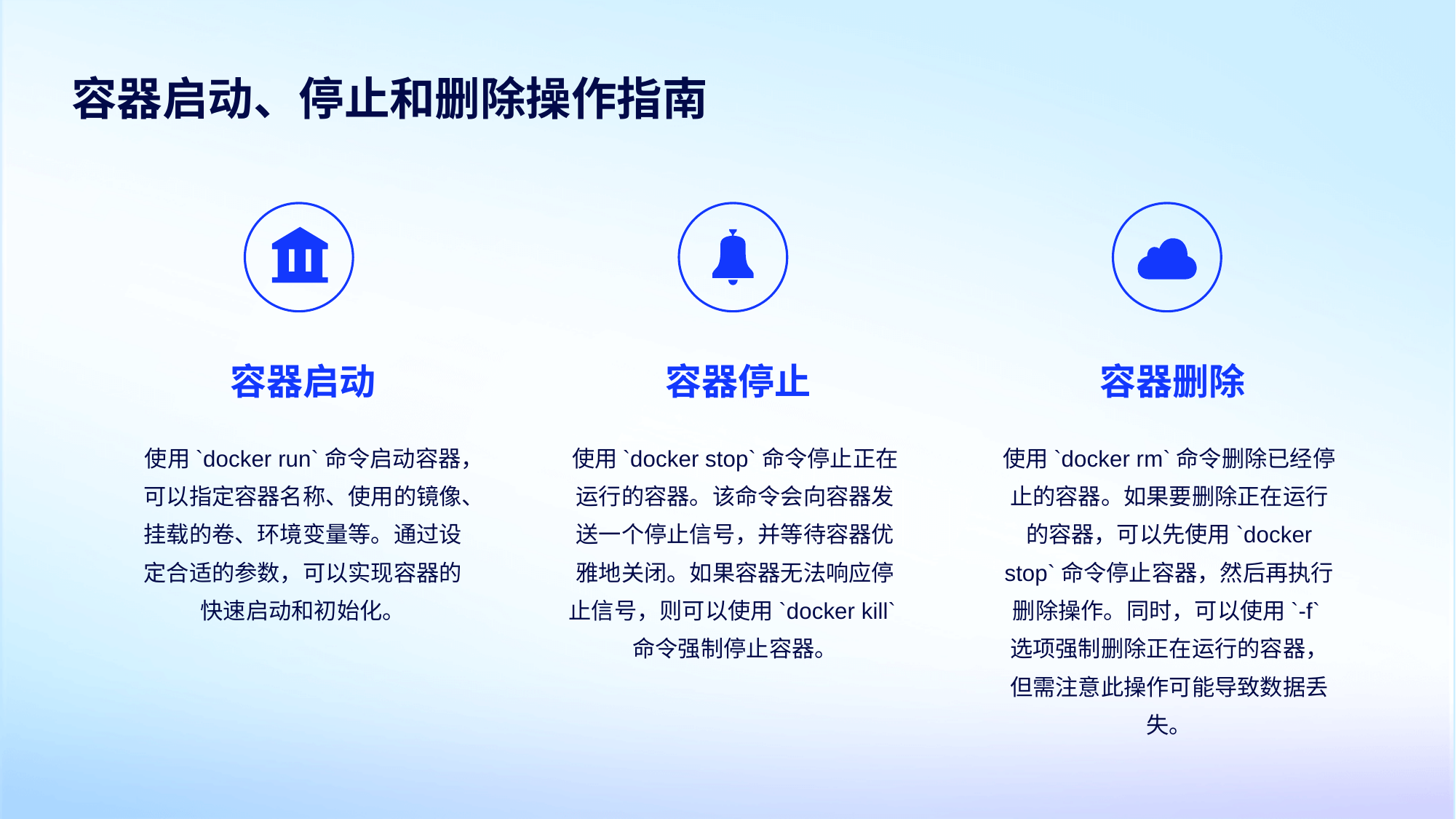

容器启动、停止和删除操作指南

容器启动
容器停止
容器删除
使用`docker run`命令启动容器，可以指定容器名称、使用的镜像、挂载的卷、环境变量等。通过设定合适的参数，可以实现容器的快速启动和初始化。
使用`docker stop`命令停止正在运行的容器。该命令会向容器发送一个停止信号，并等待容器优雅地关闭。如果容器无法响应停止信号，则可以使用`docker kill`命令强制停止容器。
使用`docker rm`命令删除已经停止的容器。如果要删除正在运行的容器，可以先使用`docker stop`命令停止容器，然后再执行删除操作。同时，可以使用`-f`选项强制删除正在运行的容器，但需注意此操作可能导致数据丢失。